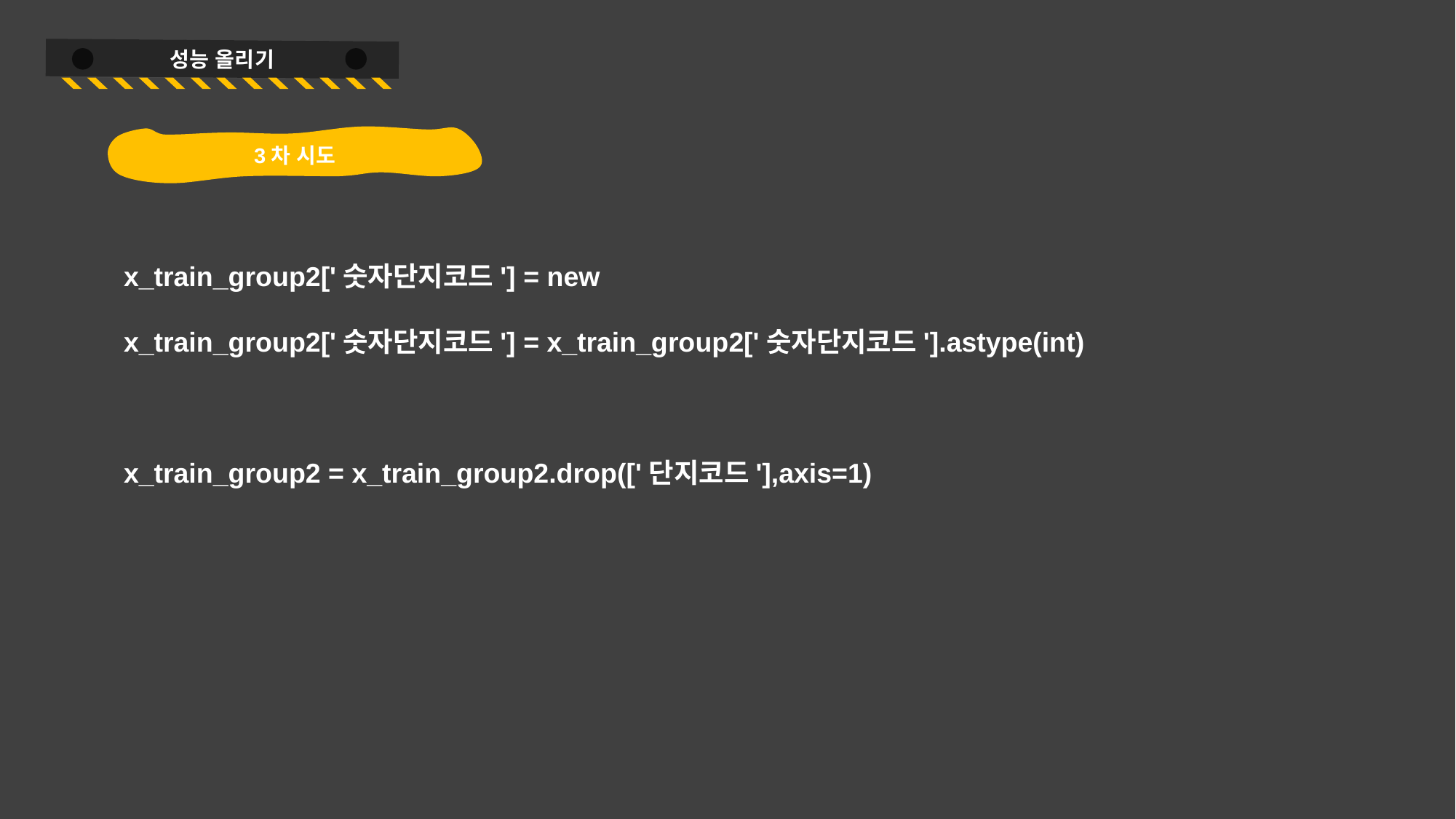

성능 올리기

3차 시도
x_train_group2['숫자단지코드'] = new
x_train_group2['숫자단지코드'] = x_train_group2['숫자단지코드'].astype(int)

x_train_group2 = x_train_group2.drop(['단지코드'],axis=1)